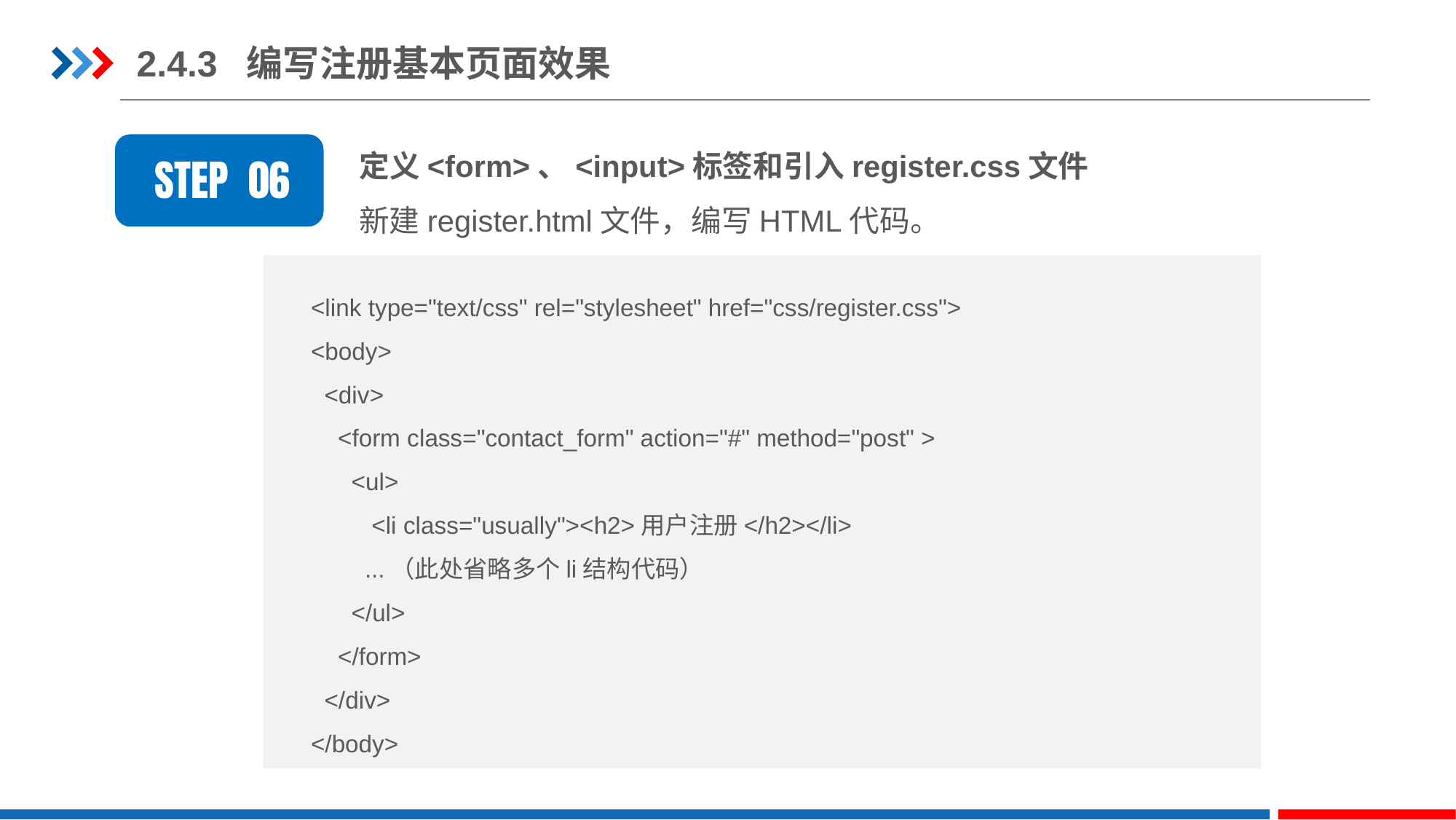

2.4.3  编写注册基本页面效果
定义<form>、<input>标签和引入register.css文件
新建register.html文件，编写HTML代码。

STEP  06

<link type="text/css" rel="stylesheet" href="css/register.css">
<body>
  <div>
    <form class="contact_form" action="#" method="post" >
      <ul>
         <li class="usually"><h2>用户注册</h2></li>
        ...（此处省略多个li结构代码）
      </ul>
    </form>
  </div>
</body>